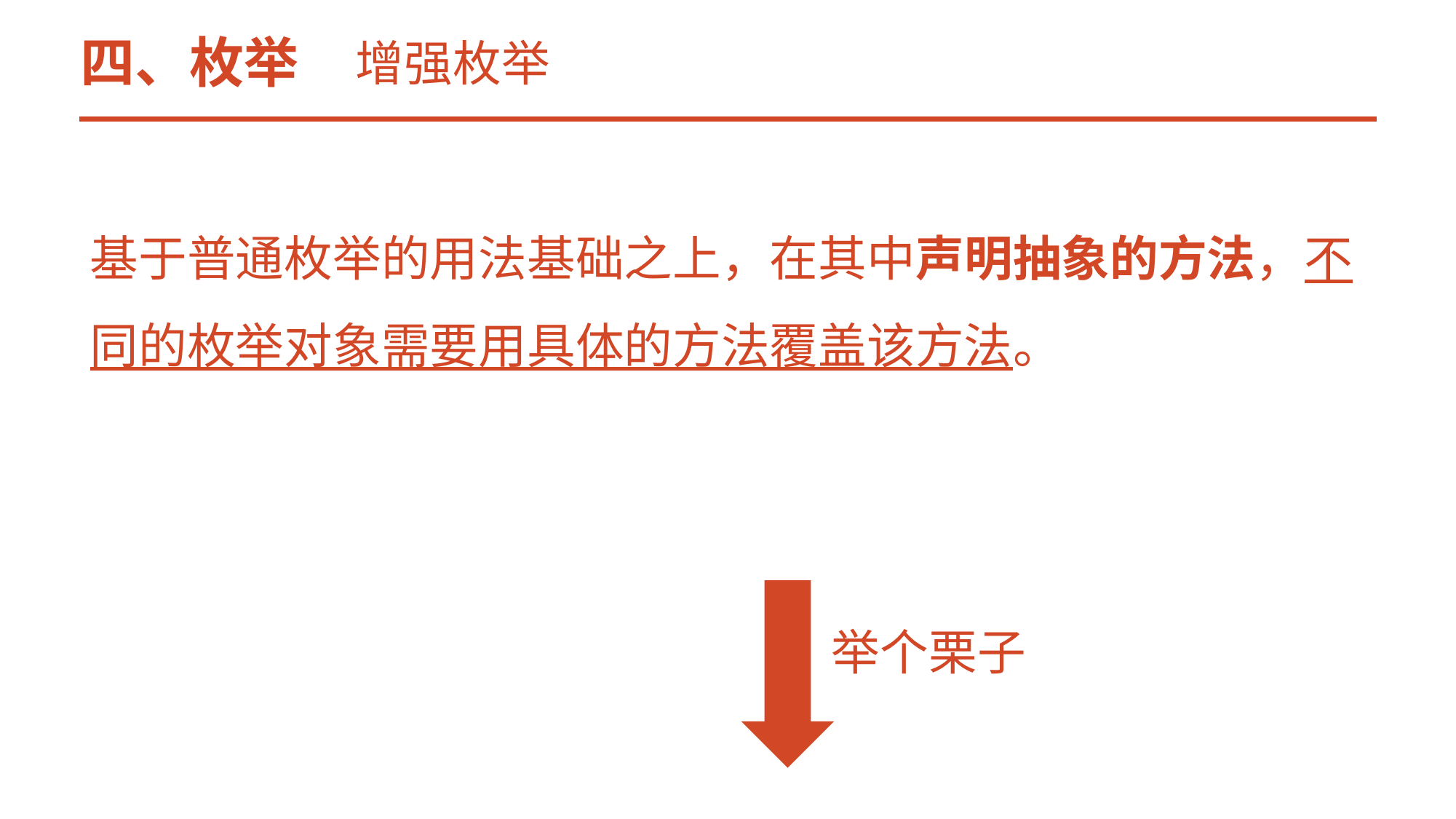

四、枚举
增强枚举
基于普通枚举的用法基础之上，在其中声明抽象的方法，不同的枚举对象需要用具体的方法覆盖该方法。

举个栗子